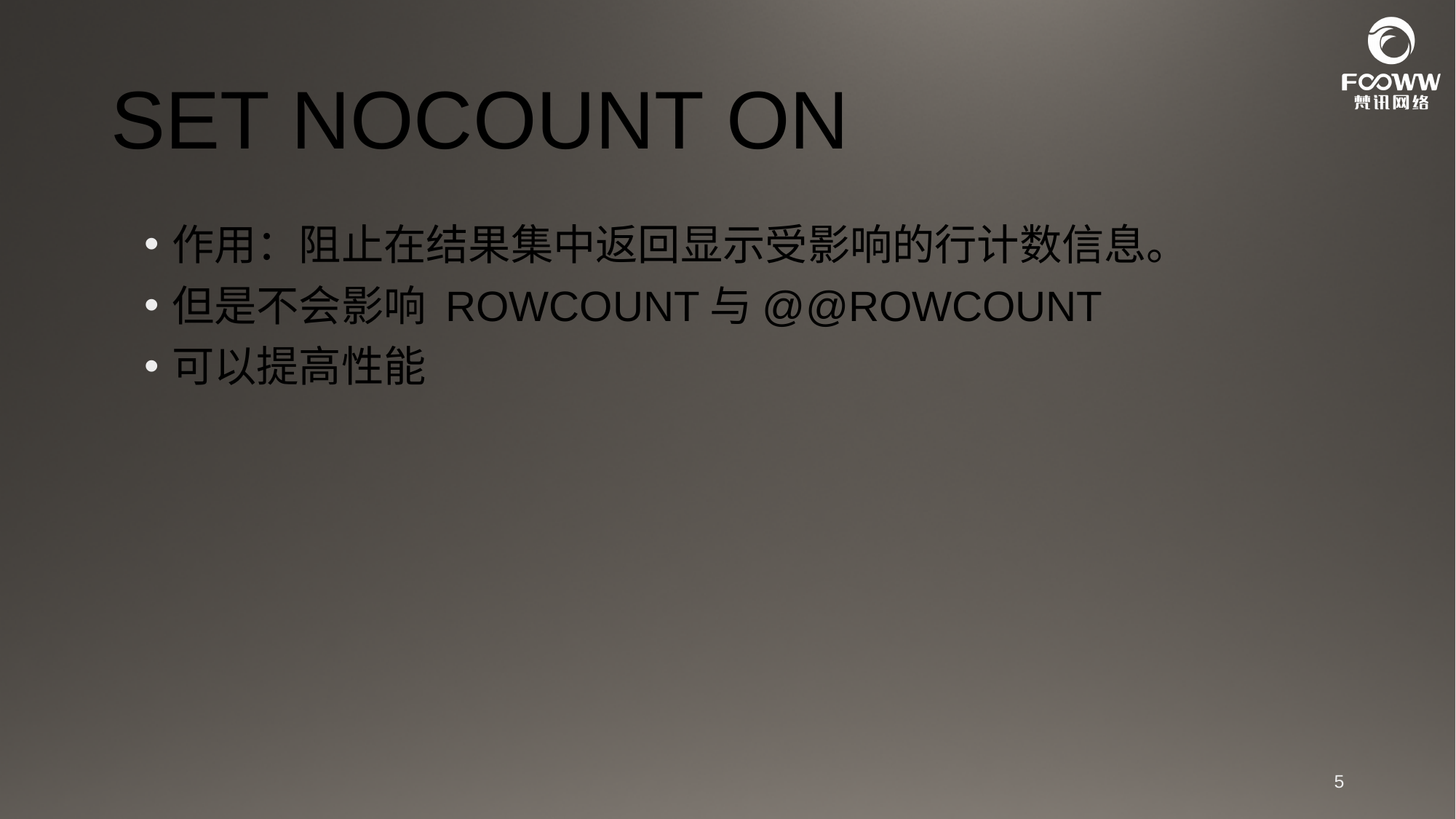

# SET NOCOUNT ON
作用：阻止在结果集中返回显示受影响的行计数信息。
但是不会影响 ROWCOUNT与@@ROWCOUNT
可以提高性能
5